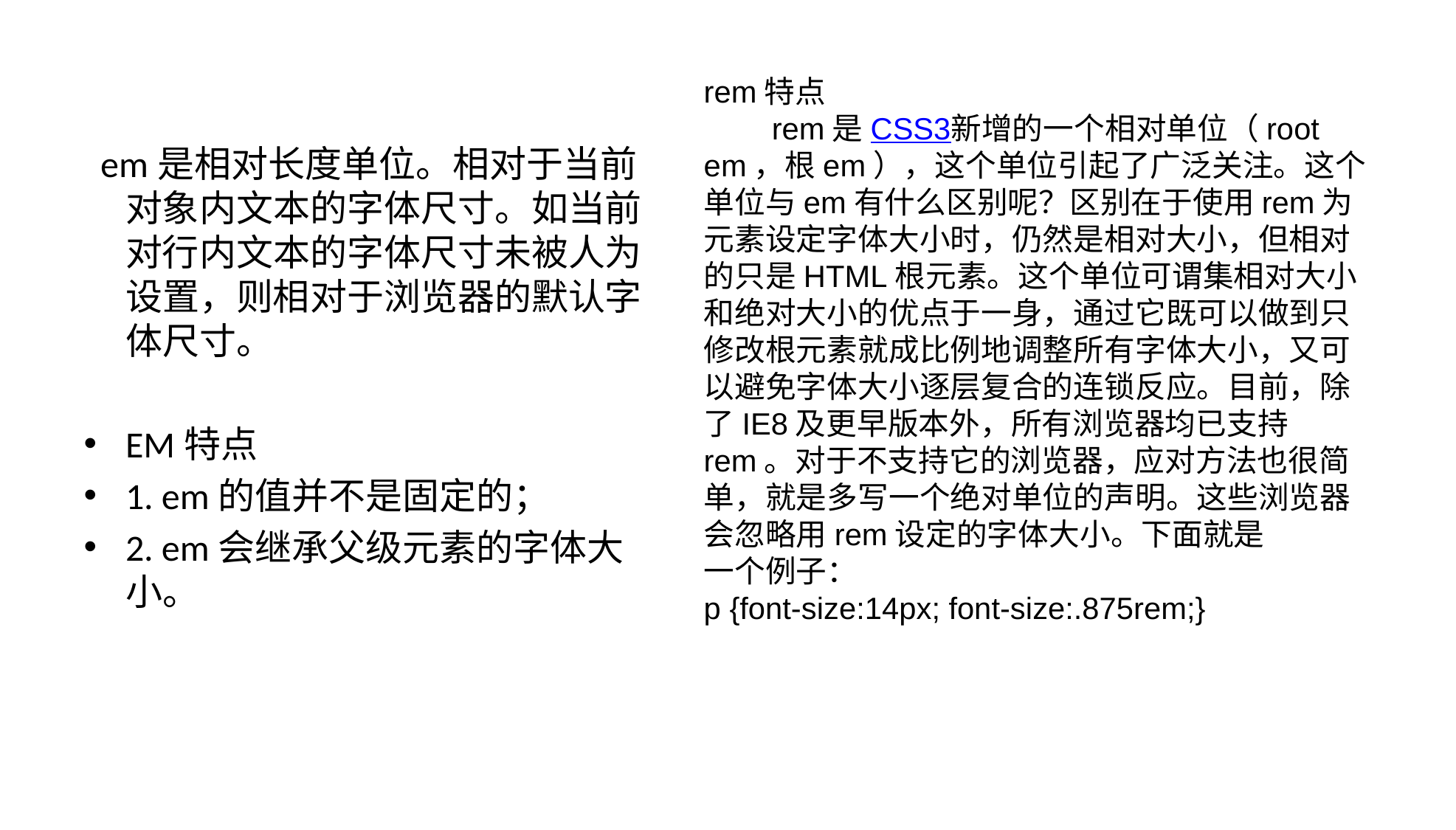

em是相对长度单位。相对于当前对象内文本的字体尺寸。如当前对行内文本的字体尺寸未被人为设置，则相对于浏览器的默认字体尺寸。

EM特点
1. em的值并不是固定的；
2. em会继承父级元素的字体大小。

rem特点
        rem是CSS3新增的一个相对单位（root em，根em），这个单位引起了广泛关注。这个单位与em有什么区别呢？区别在于使用rem为元素设定字体大小时，仍然是相对大小，但相对的只是HTML根元素。这个单位可谓集相对大小和绝对大小的优点于一身，通过它既可以做到只修改根元素就成比例地调整所有字体大小，又可以避免字体大小逐层复合的连锁反应。目前，除了IE8及更早版本外，所有浏览器均已支持rem。对于不支持它的浏览器，应对方法也很简单，就是多写一个绝对单位的声明。这些浏览器会忽略用rem设定的字体大小。下面就是
一个例子：
p {font-size:14px; font-size:.875rem;}